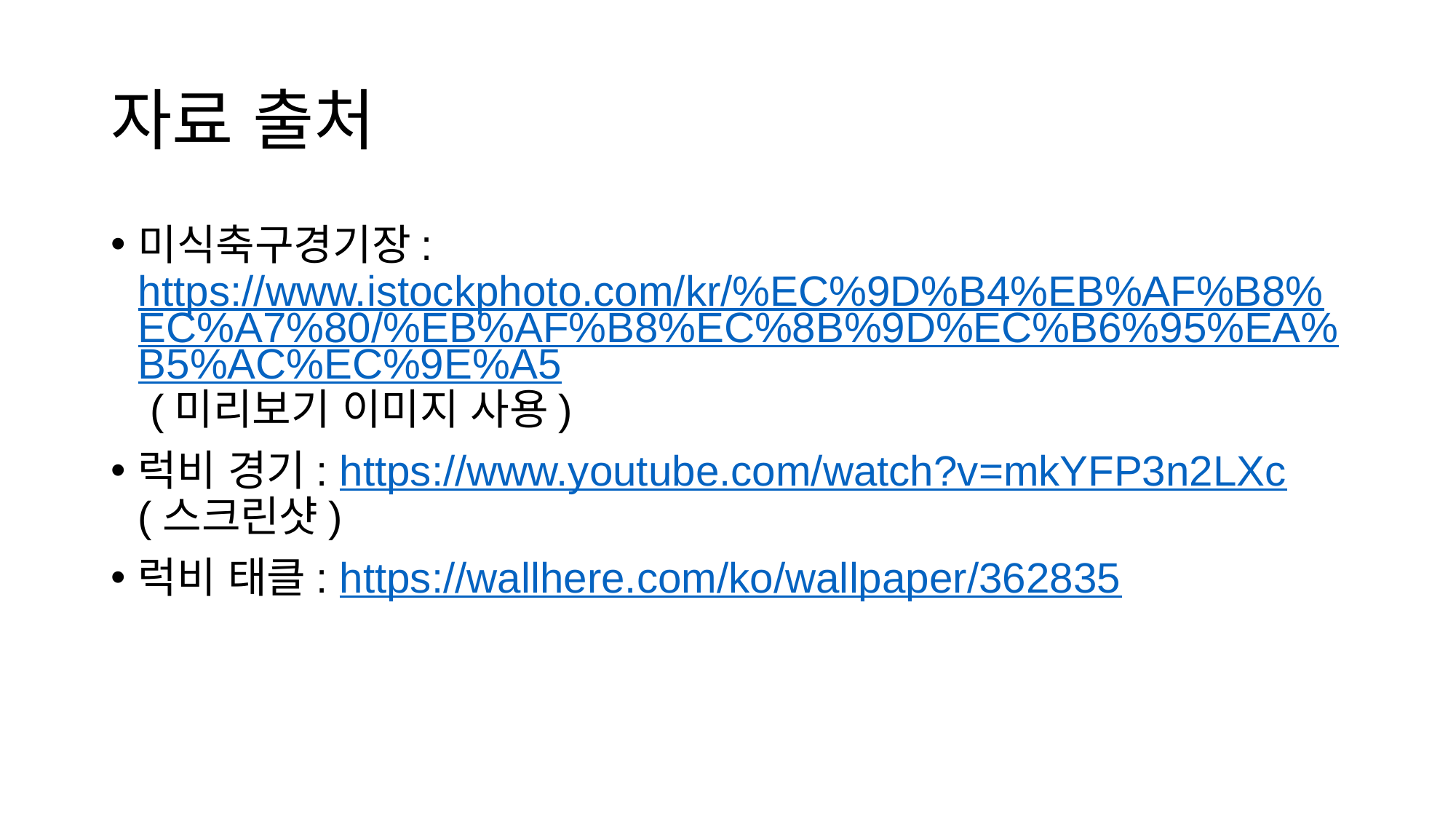

# 자료 출처
미식축구경기장: https://www.istockphoto.com/kr/%EC%9D%B4%EB%AF%B8%EC%A7%80/%EB%AF%B8%EC%8B%9D%EC%B6%95%EA%B5%AC%EC%9E%A5 (미리보기 이미지 사용)
럭비 경기: https://www.youtube.com/watch?v=mkYFP3n2LXc (스크린샷)
럭비 태클: https://wallhere.com/ko/wallpaper/362835